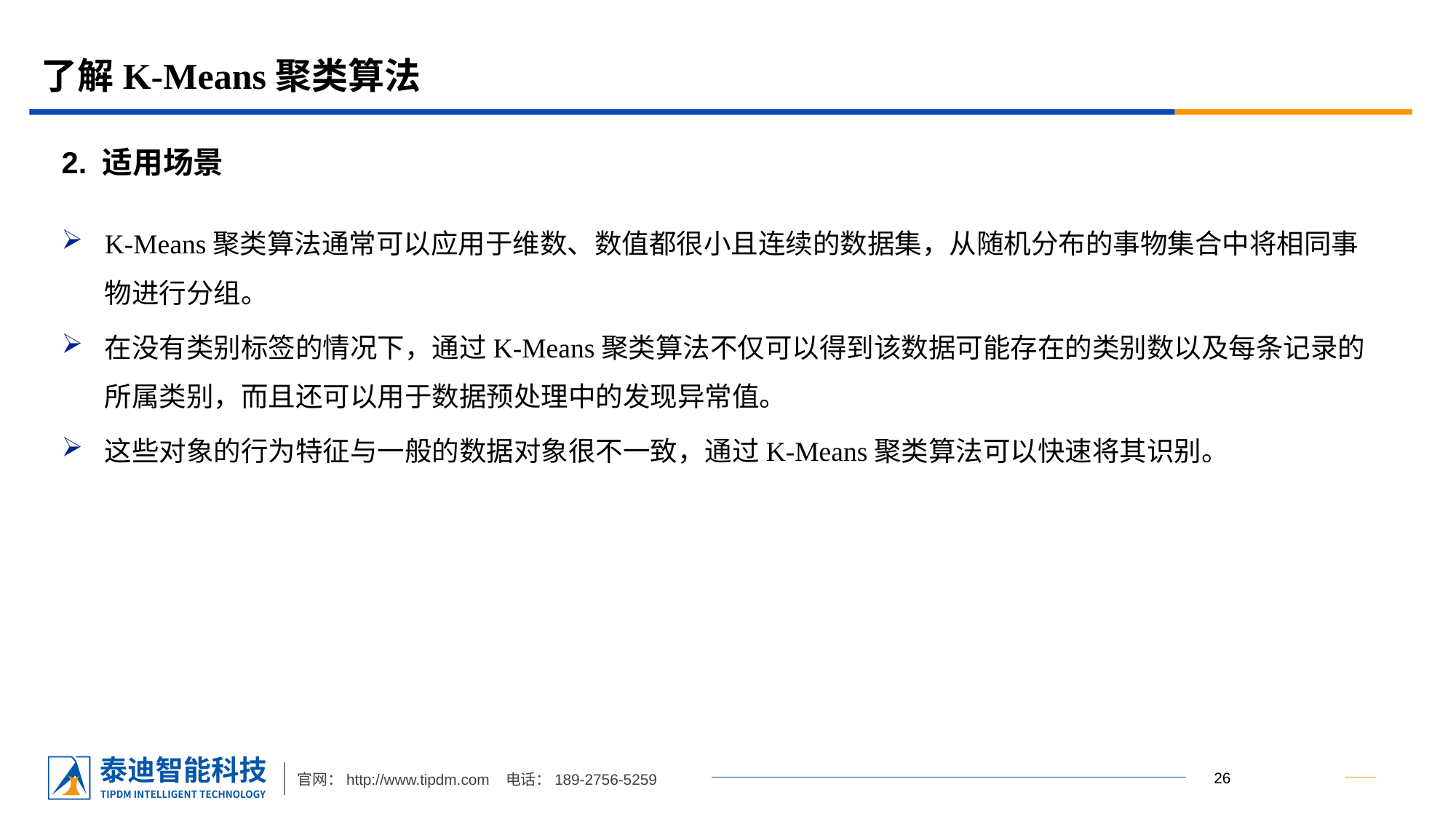

# 了解K-Means聚类算法
2. 适用场景
K-Means聚类算法通常可以应用于维数、数值都很小且连续的数据集，从随机分布的事物集合中将相同事物进行分组。
在没有类别标签的情况下，通过K-Means聚类算法不仅可以得到该数据可能存在的类别数以及每条记录的所属类别，而且还可以用于数据预处理中的发现异常值。
这些对象的行为特征与一般的数据对象很不一致，通过K-Means聚类算法可以快速将其识别。